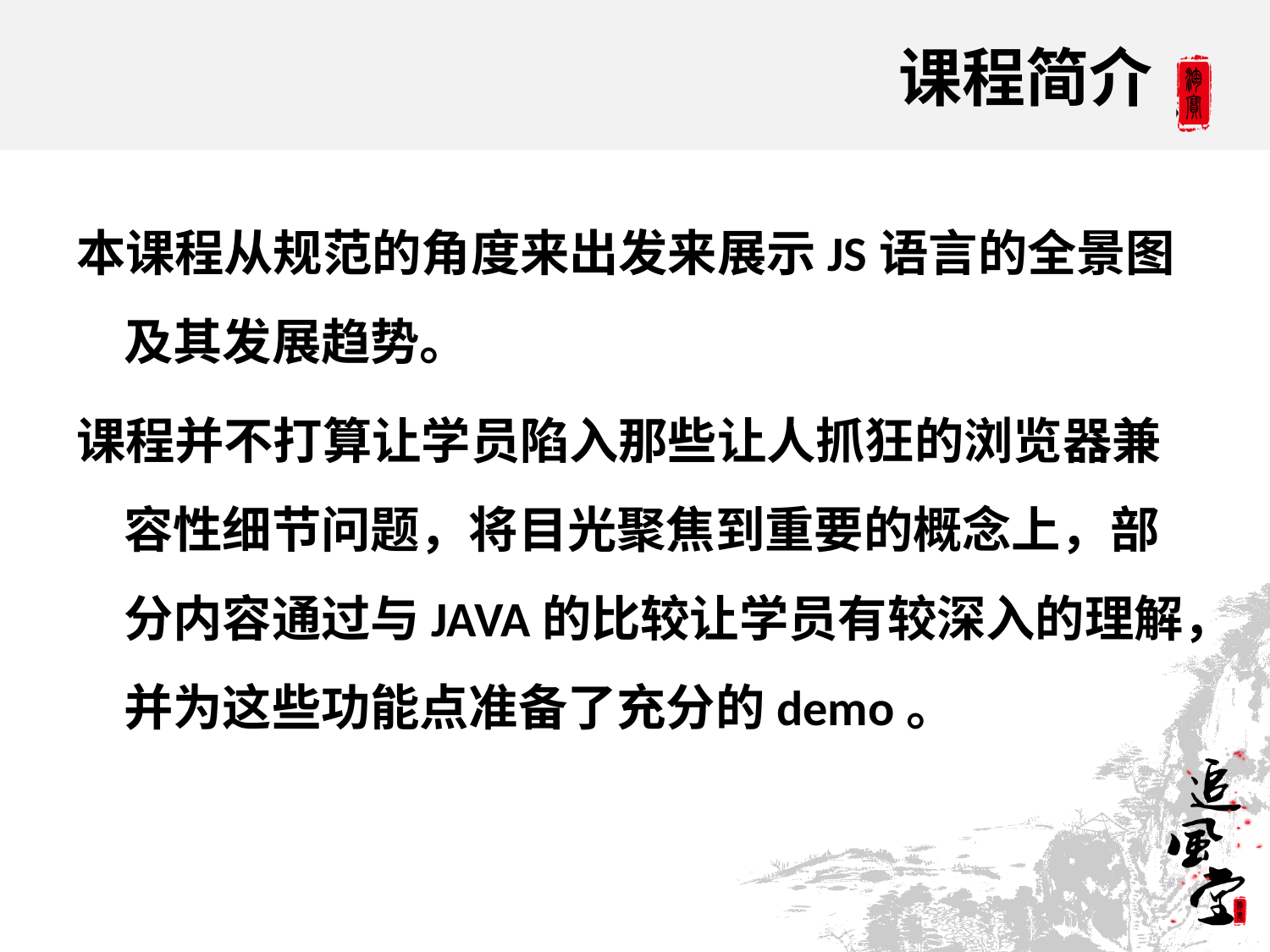

# 课程简介
本课程从规范的角度来出发来展示JS语言的全景图及其发展趋势。
课程并不打算让学员陷入那些让人抓狂的浏览器兼容性细节问题，将目光聚焦到重要的概念上，部分内容通过与JAVA的比较让学员有较深入的理解，并为这些功能点准备了充分的demo。